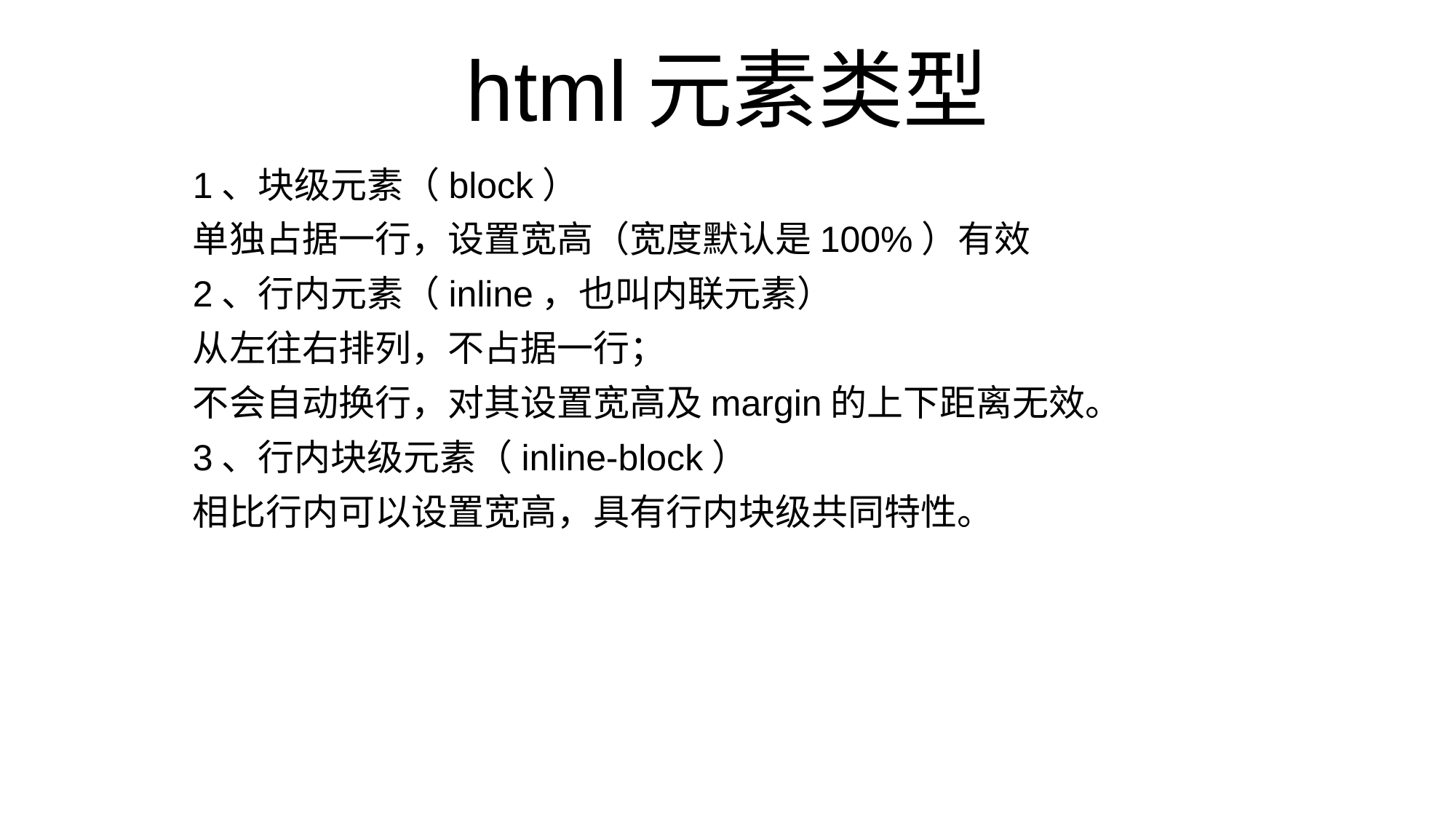

# html元素类型
1、块级元素（block）
单独占据一行，设置宽高（宽度默认是100%）有效
2、行内元素（inline，也叫内联元素）
从左往右排列，不占据一行；
不会自动换行，对其设置宽高及margin的上下距离无效。
3、行内块级元素（inline-block）
相比行内可以设置宽高，具有行内块级共同特性。